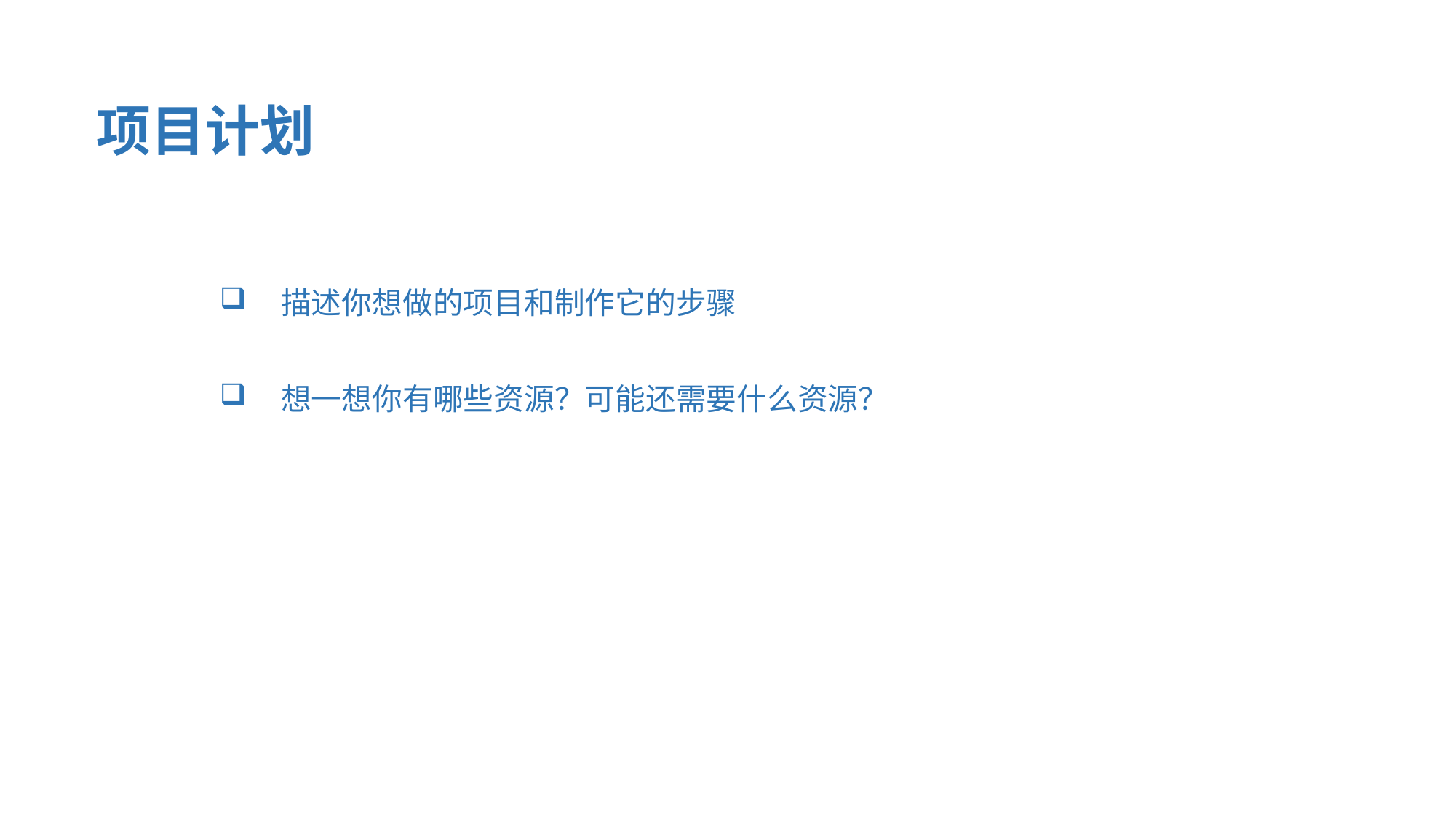

项目计划

描述你想做的项目和制作它的步骤

想一想你有哪些资源？可能还需要什么资源？